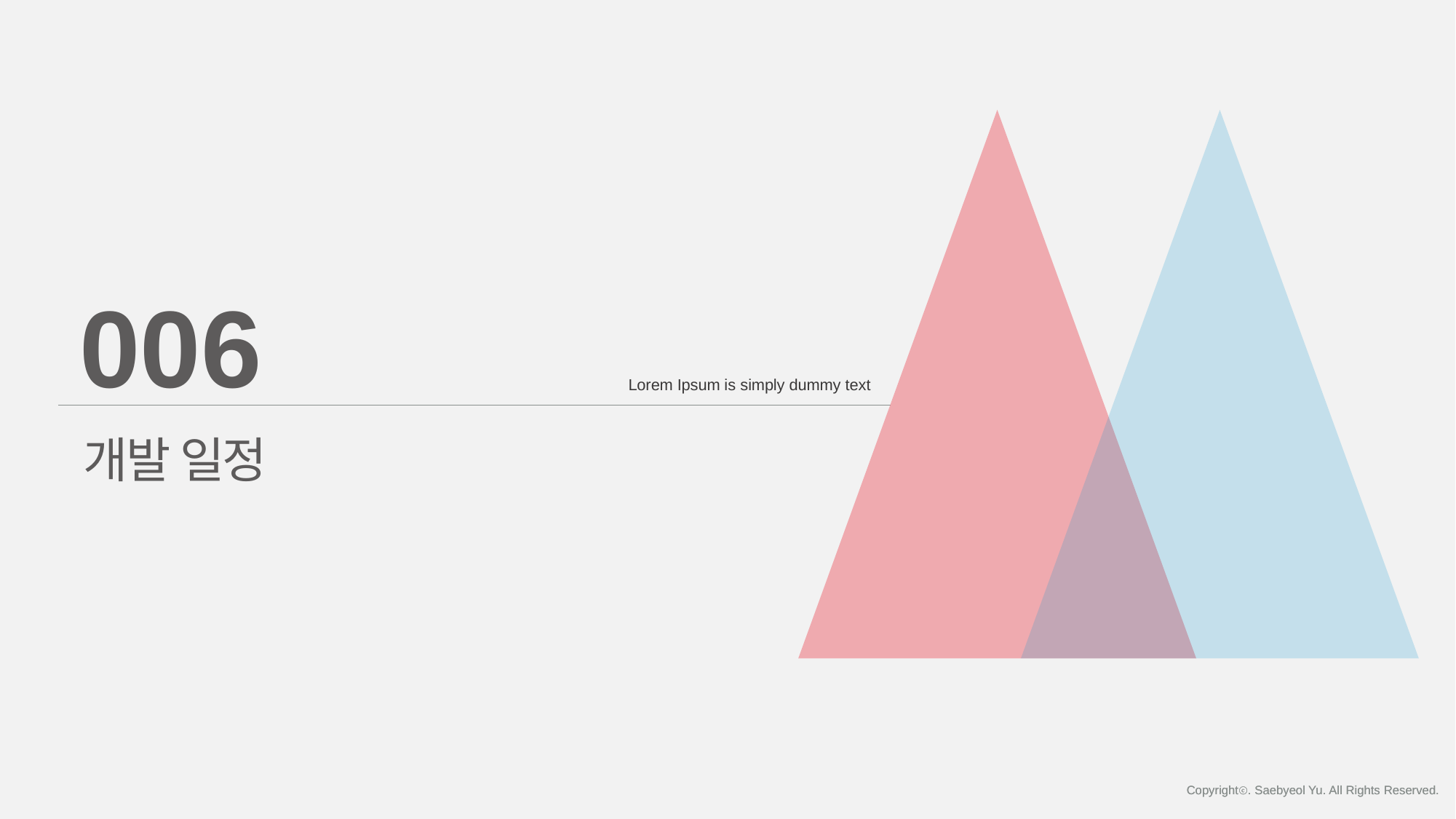

006
Lorem Ipsum is simply dummy text
개발 일정
Copyrightⓒ. Saebyeol Yu. All Rights Reserved.